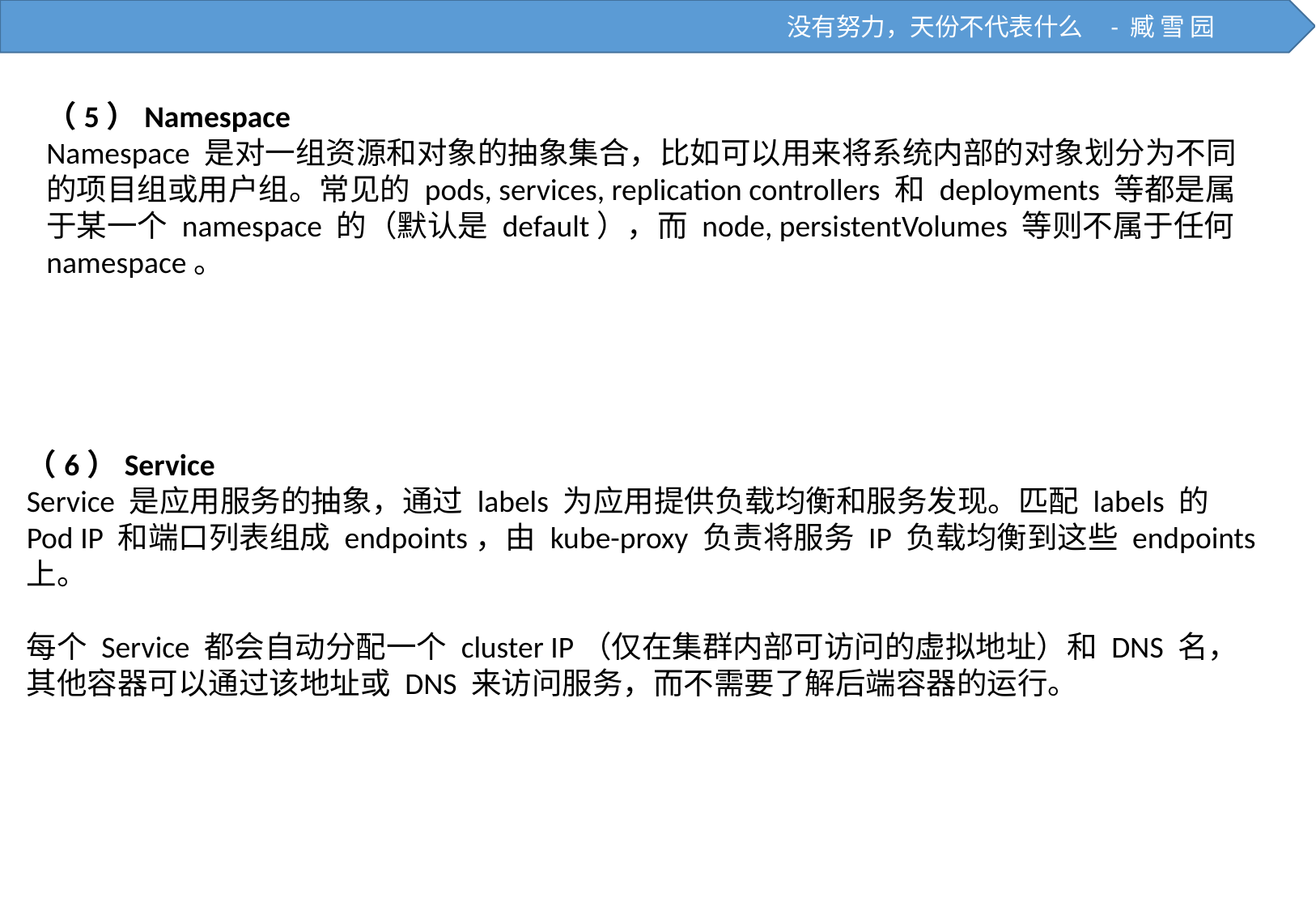

没有努力，天份不代表什么    - 臧 雪 园
（5）Namespace
Namespace 是对一组资源和对象的抽象集合，比如可以用来将系统内部的对象划分为不同的项目组或用户组。常见的 pods, services, replication controllers 和 deployments 等都是属于某一个 namespace 的（默认是 default），而 node, persistentVolumes 等则不属于任何 namespace。
（6）Service
Service 是应用服务的抽象，通过 labels 为应用提供负载均衡和服务发现。匹配 labels 的 Pod IP 和端口列表组成 endpoints，由 kube-proxy 负责将服务 IP 负载均衡到这些 endpoints 上。

每个 Service 都会自动分配一个 cluster IP（仅在集群内部可访问的虚拟地址）和 DNS 名，其他容器可以通过该地址或 DNS 来访问服务，而不需要了解后端容器的运行。